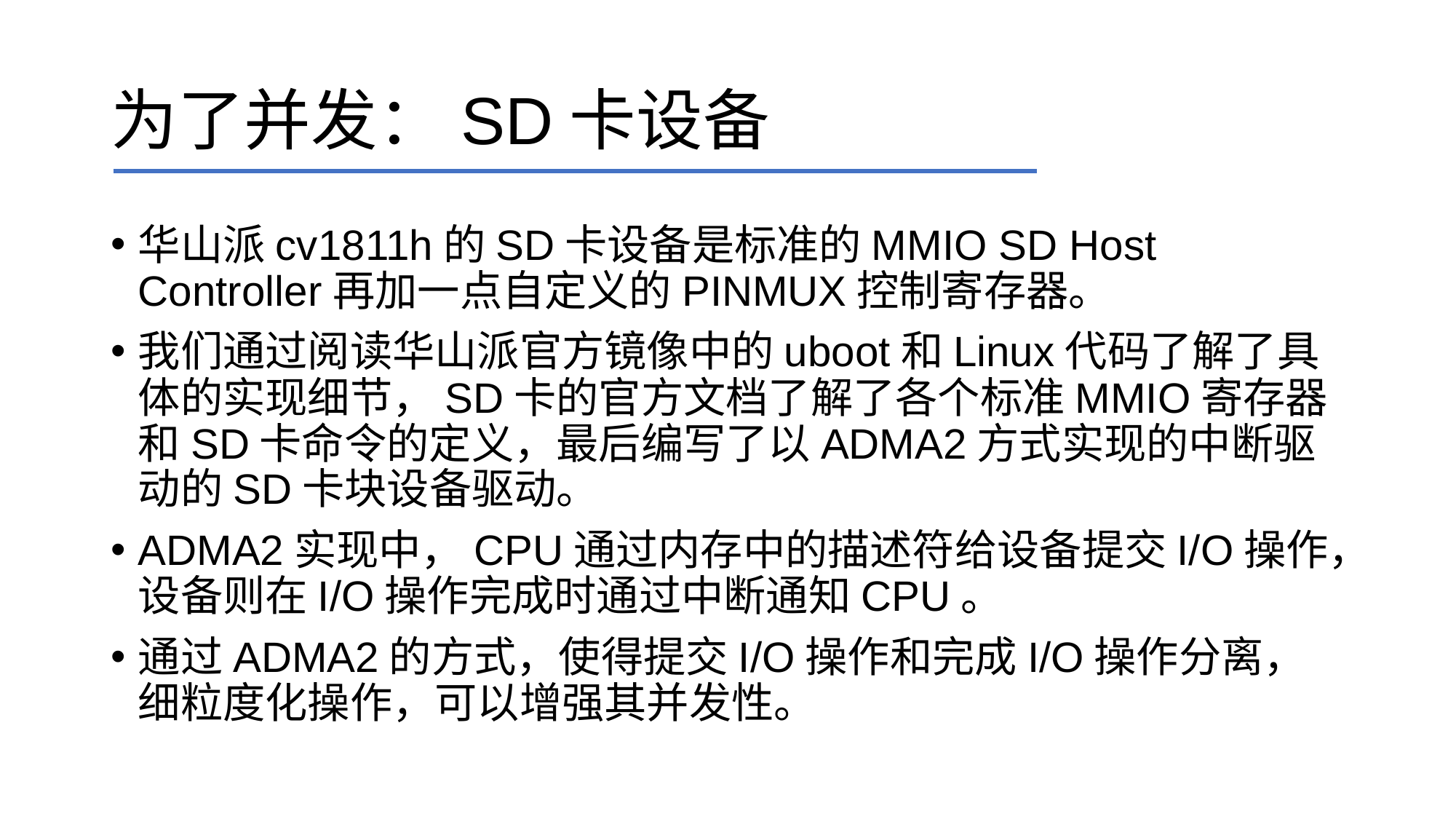

# 为了并发：SD卡设备
华山派cv1811h的SD卡设备是标准的MMIO SD Host Controller再加一点自定义的PINMUX控制寄存器。
我们通过阅读华山派官方镜像中的uboot和Linux代码了解了具体的实现细节，SD卡的官方文档了解了各个标准MMIO寄存器和SD卡命令的定义，最后编写了以ADMA2方式实现的中断驱动的SD卡块设备驱动。
ADMA2实现中，CPU通过内存中的描述符给设备提交I/O操作，设备则在I/O操作完成时通过中断通知CPU。
通过ADMA2的方式，使得提交I/O操作和完成I/O操作分离，细粒度化操作，可以增强其并发性。